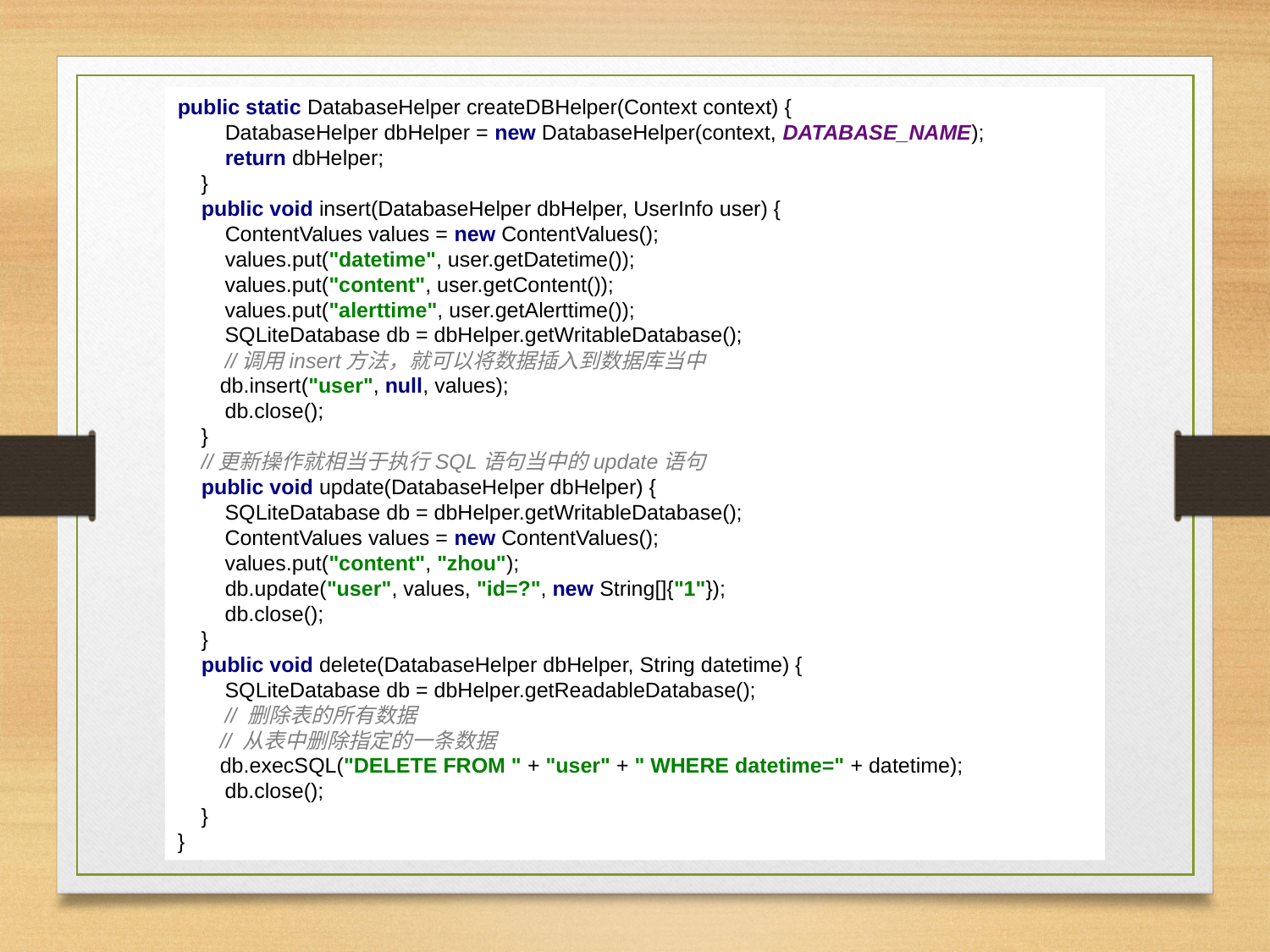

public static DatabaseHelper createDBHelper(Context context) {
        DatabaseHelper dbHelper = new DatabaseHelper(context, DATABASE_NAME);
        return dbHelper;
    }
    public void insert(DatabaseHelper dbHelper, UserInfo user) {
        ContentValues values = new ContentValues();
        values.put("datetime", user.getDatetime());
        values.put("content", user.getContent());
        values.put("alerttime", user.getAlerttime());
        SQLiteDatabase db = dbHelper.getWritableDatabase();
        //调用insert方法，就可以将数据插入到数据库当中
        db.insert("user", null, values);
        db.close();
    }
    //更新操作就相当于执行SQL语句当中的update语句
    public void update(DatabaseHelper dbHelper) {
        SQLiteDatabase db = dbHelper.getWritableDatabase();
        ContentValues values = new ContentValues();
        values.put("content", "zhou");
        db.update("user", values, "id=?", new String[]{"1"});
        db.close();
    }
    public void delete(DatabaseHelper dbHelper, String datetime) {
        SQLiteDatabase db = dbHelper.getReadableDatabase();
        // 删除表的所有数据
        // 从表中删除指定的一条数据
        db.execSQL("DELETE FROM " + "user" + " WHERE datetime=" + datetime);
        db.close();
    }
}